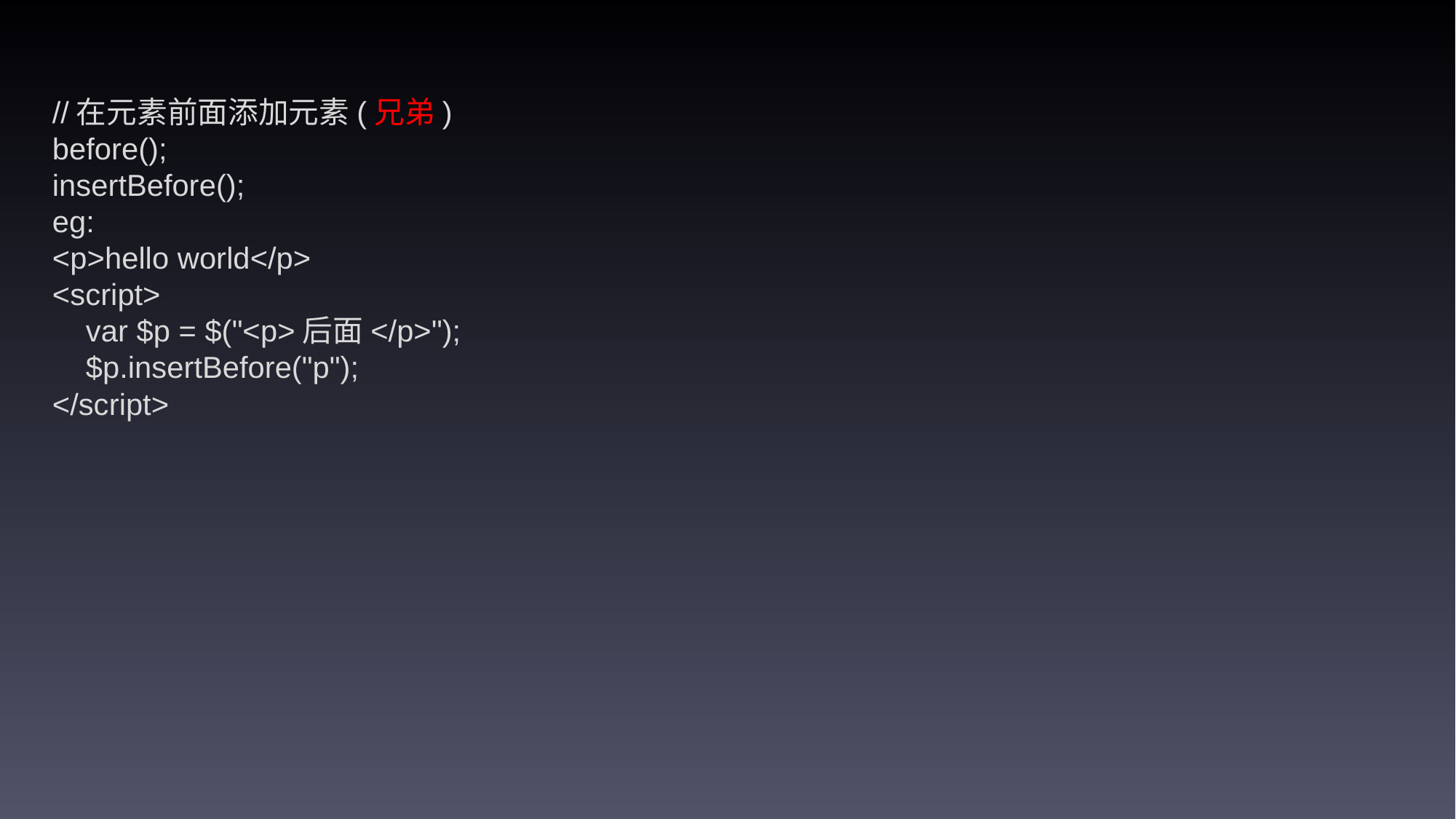

//在元素前面添加元素(兄弟)
before();
insertBefore();
eg:
<p>hello world</p>
<script>
    var $p = $("<p>后面</p>");
    $p.insertBefore("p");
</script>